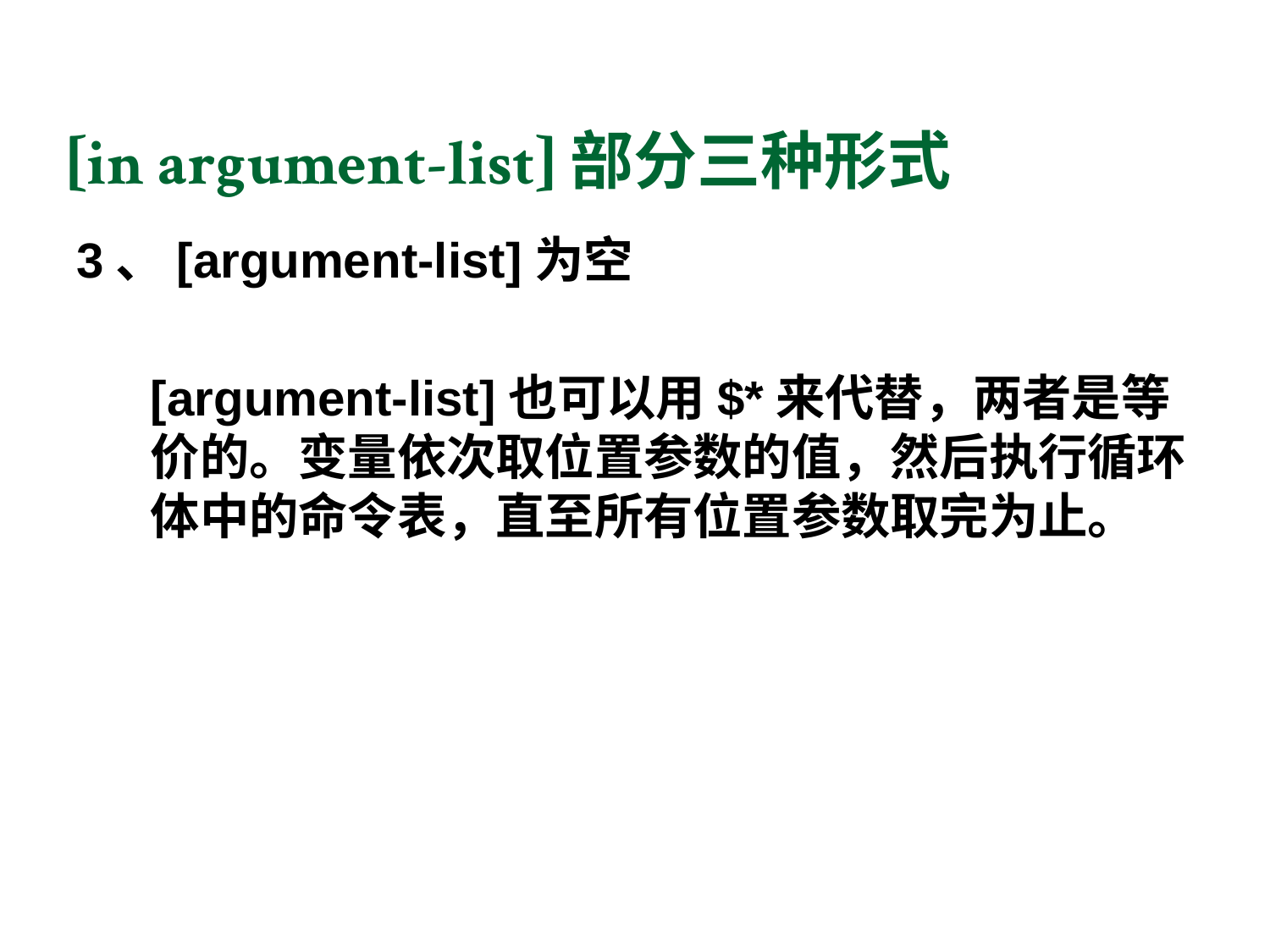

# [in argument-list]部分三种形式
3、[argument-list]为空

[argument-list]也可以用$*来代替，两者是等价的。变量依次取位置参数的值，然后执行循环体中的命令表，直至所有位置参数取完为止。